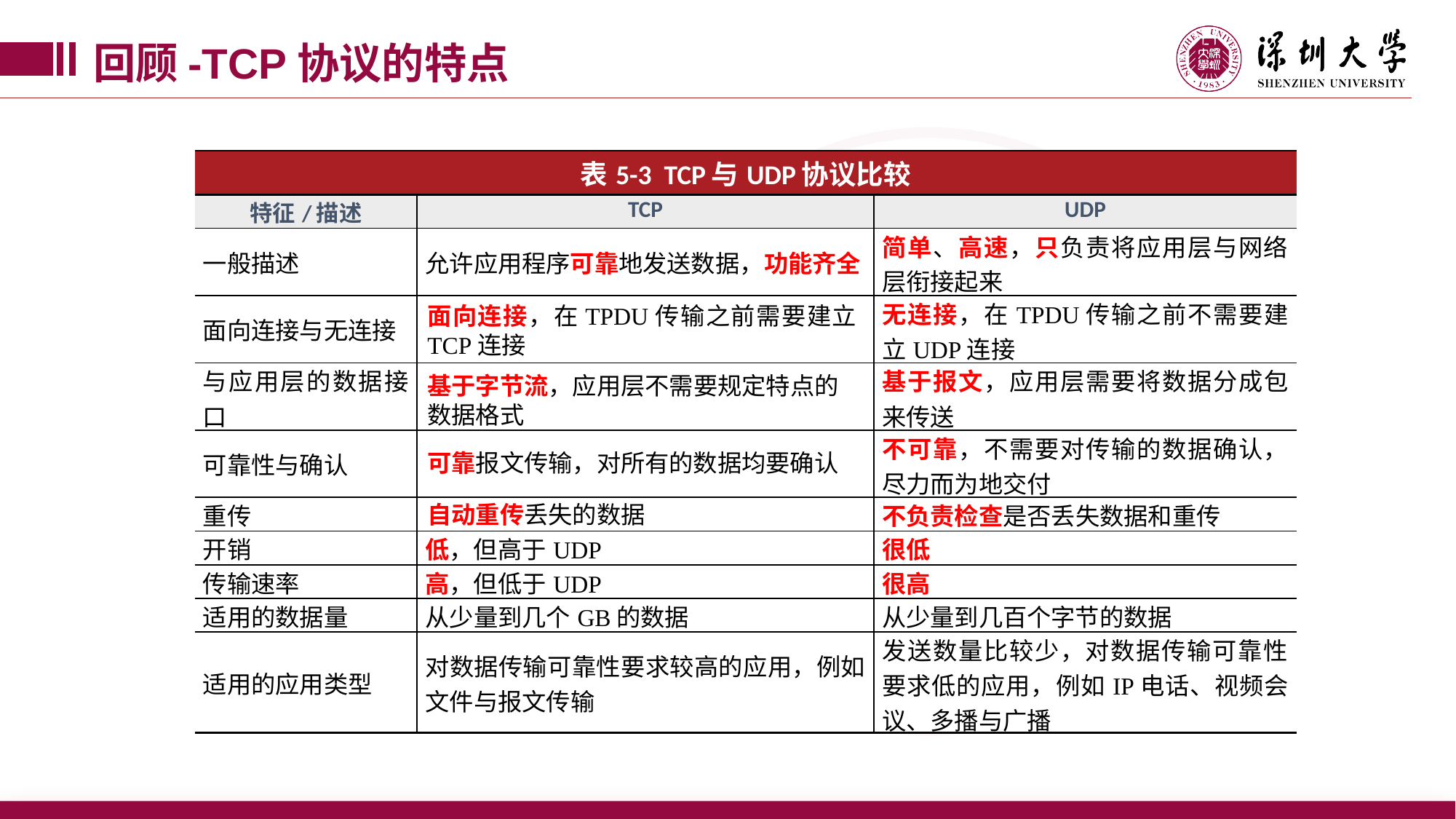

回顾-TCP协议的特点

| 表5-3 TCP与UDP协议比较 |  |  |
| --- | --- | --- |
| 特征/描述 | TCP | UDP |
| 一般描述 | 允许应用程序可靠地发送数据，功能齐全 | 简单、高速，只负责将应用层与网络层衔接起来 |
| 面向连接与无连接 |  | 无连接，在TPDU传输之前不需要建立UDP连接 |
| 与应用层的数据接口 |  | 基于报文，应用层需要将数据分成包来传送 |
| 可靠性与确认 |  | 不可靠，不需要对传输的数据确认，尽力而为地交付 |
| 重传 |  | 不负责检查是否丢失数据和重传 |
| 开销 | 低，但高于UDP | 很低 |
| 传输速率 | 高，但低于UDP | 很高 |
| 适用的数据量 | 从少量到几个GB的数据 | 从少量到几百个字节的数据 |
| 适用的应用类型 | 对数据传输可靠性要求较高的应用，例如文件与报文传输 | 发送数量比较少，对数据传输可靠性要求低的应用，例如IP电话、视频会议、多播与广播 |
面向连接，在TPDU传输之前需要建立TCP连接
基于字节流，应用层不需要规定特点的数据格式
可靠报文传输，对所有的数据均要确认
自动重传丢失的数据